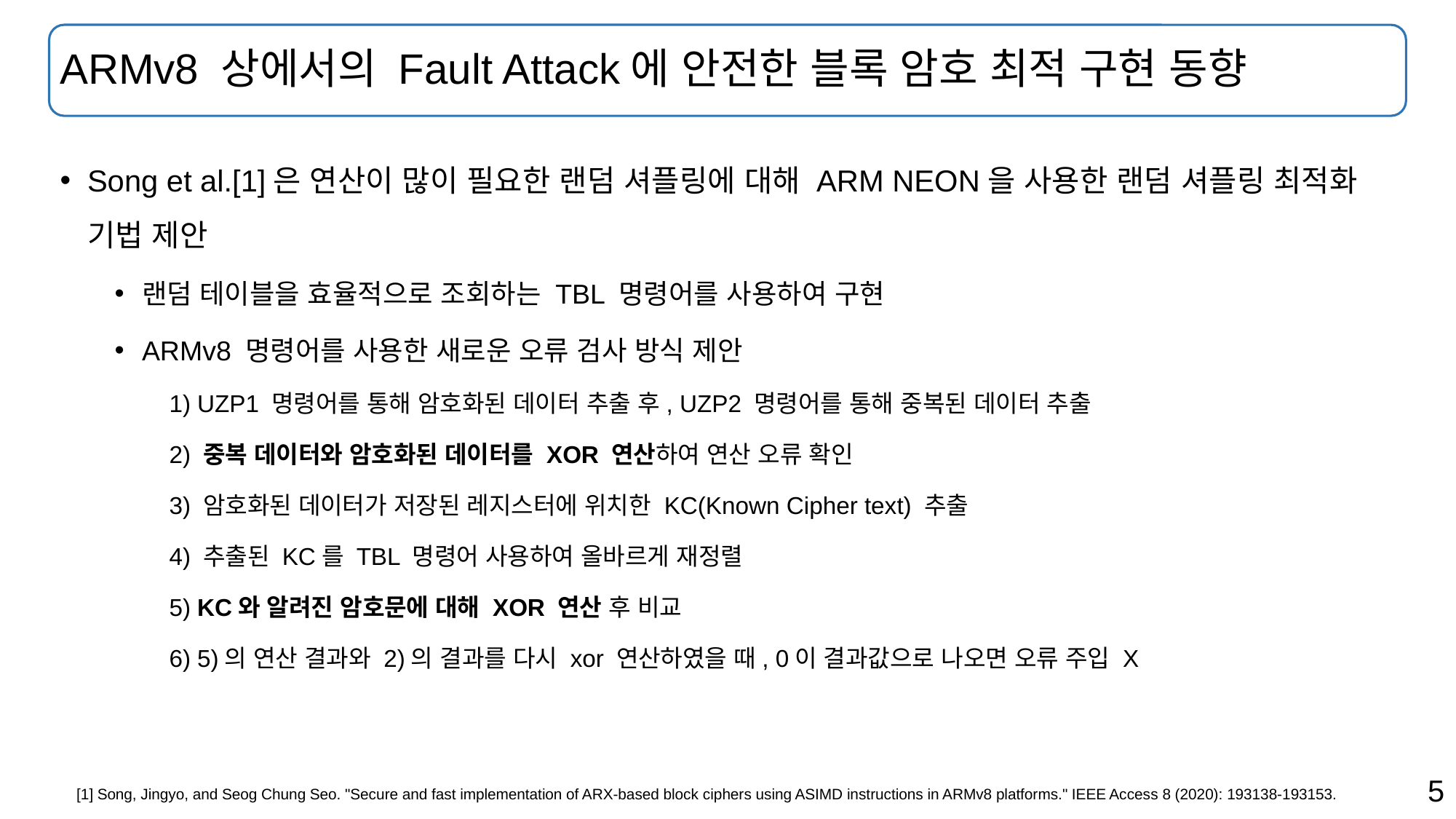

# ARMv8 상에서의 Fault Attack에 안전한 블록 암호 최적 구현 동향
Song et al.[1]은 연산이 많이 필요한 랜덤 셔플링에 대해 ARM NEON을 사용한 랜덤 셔플링 최적화 기법 제안
랜덤 테이블을 효율적으로 조회하는 TBL 명령어를 사용하여 구현
ARMv8 명령어를 사용한 새로운 오류 검사 방식 제안
1) UZP1 명령어를 통해 암호화된 데이터 추출 후, UZP2 명령어를 통해 중복된 데이터 추출
2) 중복 데이터와 암호화된 데이터를 XOR 연산하여 연산 오류 확인
3) 암호화된 데이터가 저장된 레지스터에 위치한 KC(Known Cipher text) 추출
4) 추출된 KC를 TBL 명령어 사용하여 올바르게 재정렬
5) KC와 알려진 암호문에 대해 XOR 연산 후 비교
6) 5)의 연산 결과와 2)의 결과를 다시 xor 연산하였을 때, 0이 결과값으로 나오면 오류 주입 X

[1] Song, Jingyo, and Seog Chung Seo. "Secure and fast implementation of ARX-based block ciphers using ASIMD instructions in ARMv8 platforms." IEEE Access 8 (2020): 193138-193153.